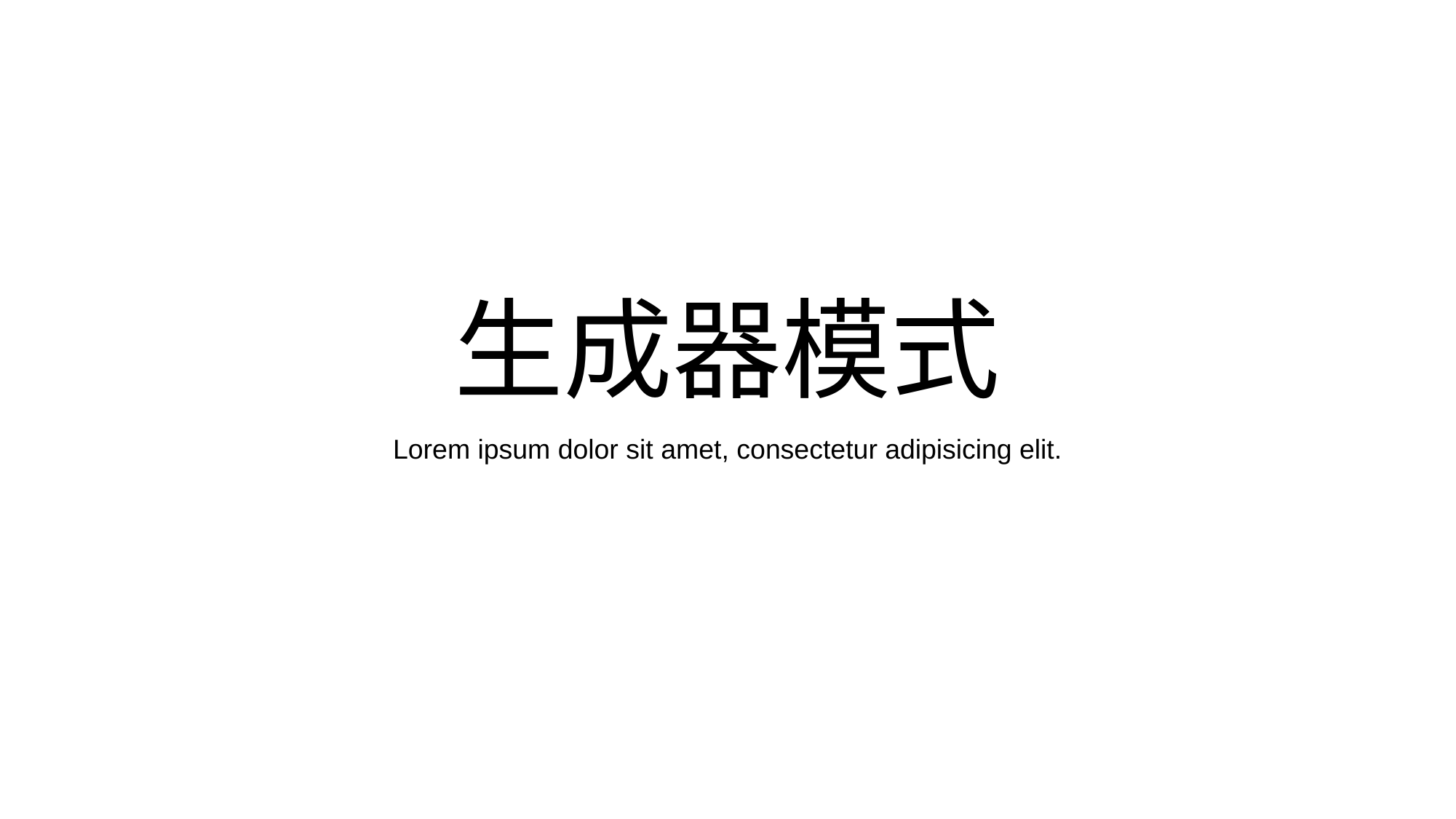

# 生成器模式
Lorem ipsum dolor sit amet, consectetur adipisicing elit.